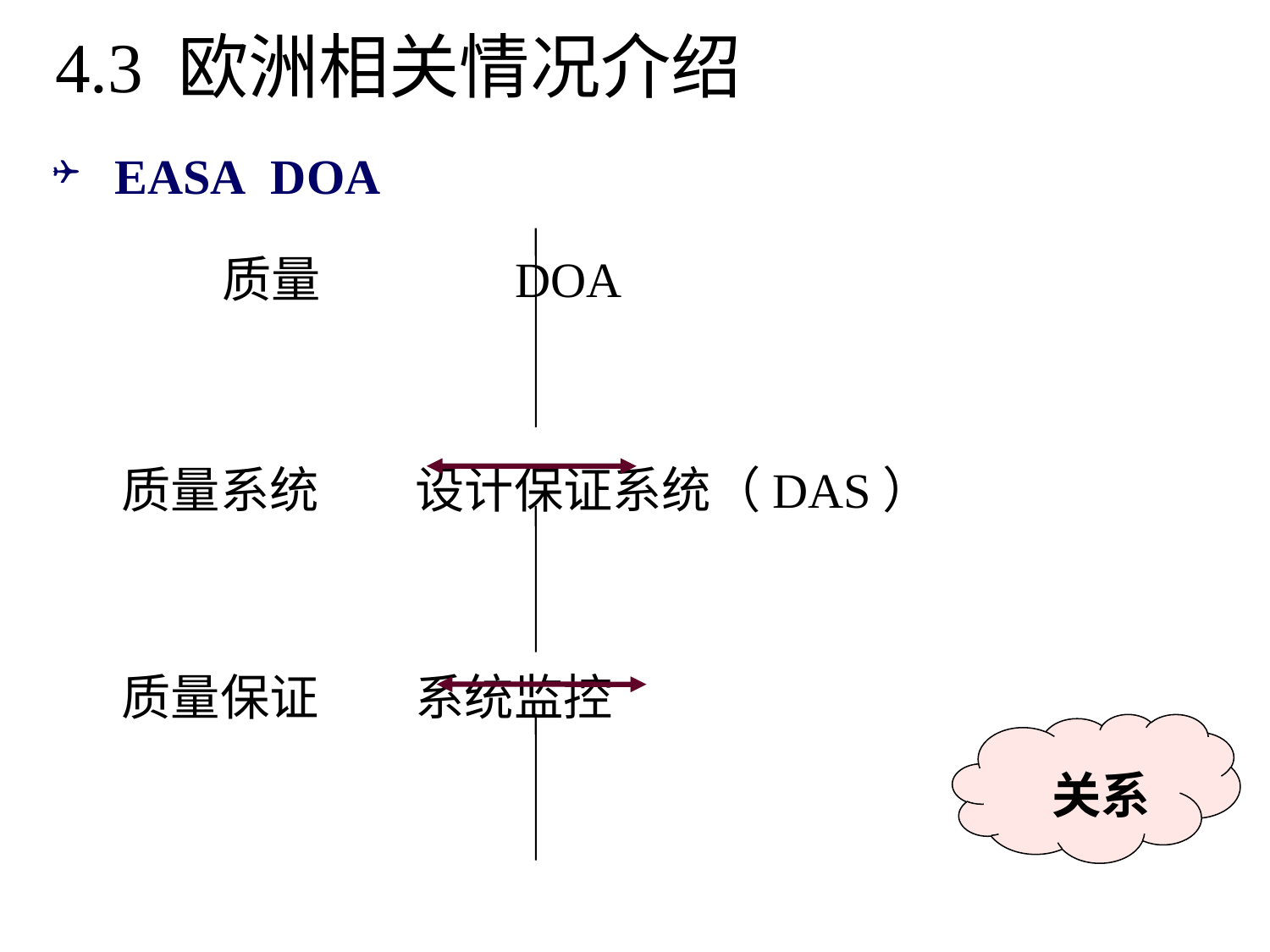

4.3 欧洲相关情况介绍
EASA  DOA

      质量	        DOA

质量系统	设计保证系统（DAS）

质量保证	系统监控

关系